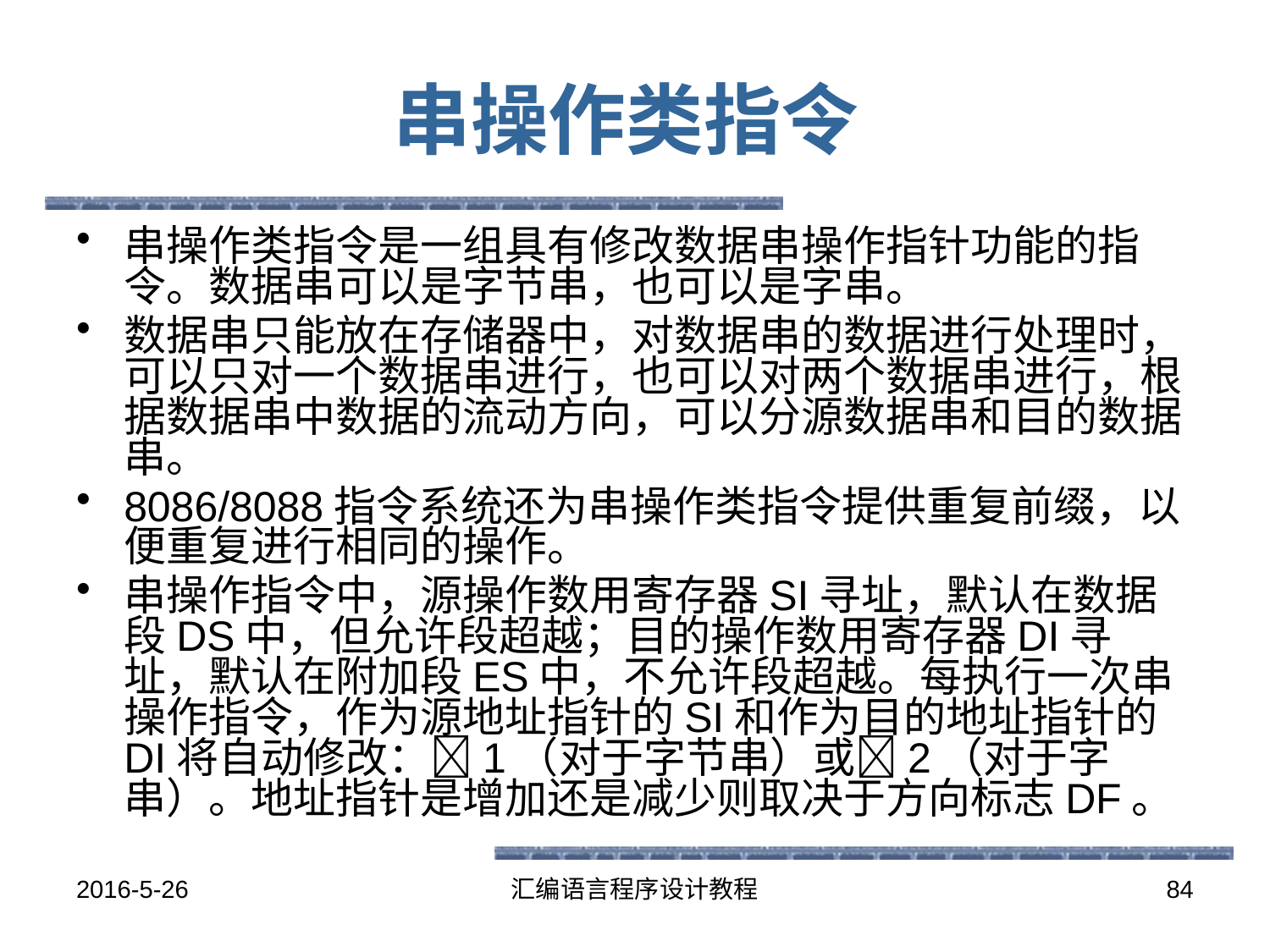

# 串操作类指令
串操作类指令是一组具有修改数据串操作指针功能的指令。数据串可以是字节串，也可以是字串。
数据串只能放在存储器中，对数据串的数据进行处理时，可以只对一个数据串进行，也可以对两个数据串进行，根据数据串中数据的流动方向，可以分源数据串和目的数据串。
8086/8088指令系统还为串操作类指令提供重复前缀，以便重复进行相同的操作。
串操作指令中，源操作数用寄存器SI寻址，默认在数据段DS中，但允许段超越；目的操作数用寄存器DI寻址，默认在附加段ES中，不允许段超越。每执行一次串操作指令，作为源地址指针的SI和作为目的地址指针的DI将自动修改：±1（对于字节串）或±2（对于字串）。地址指针是增加还是减少则取决于方向标志DF。
2016-5-26
汇编语言程序设计教程
84